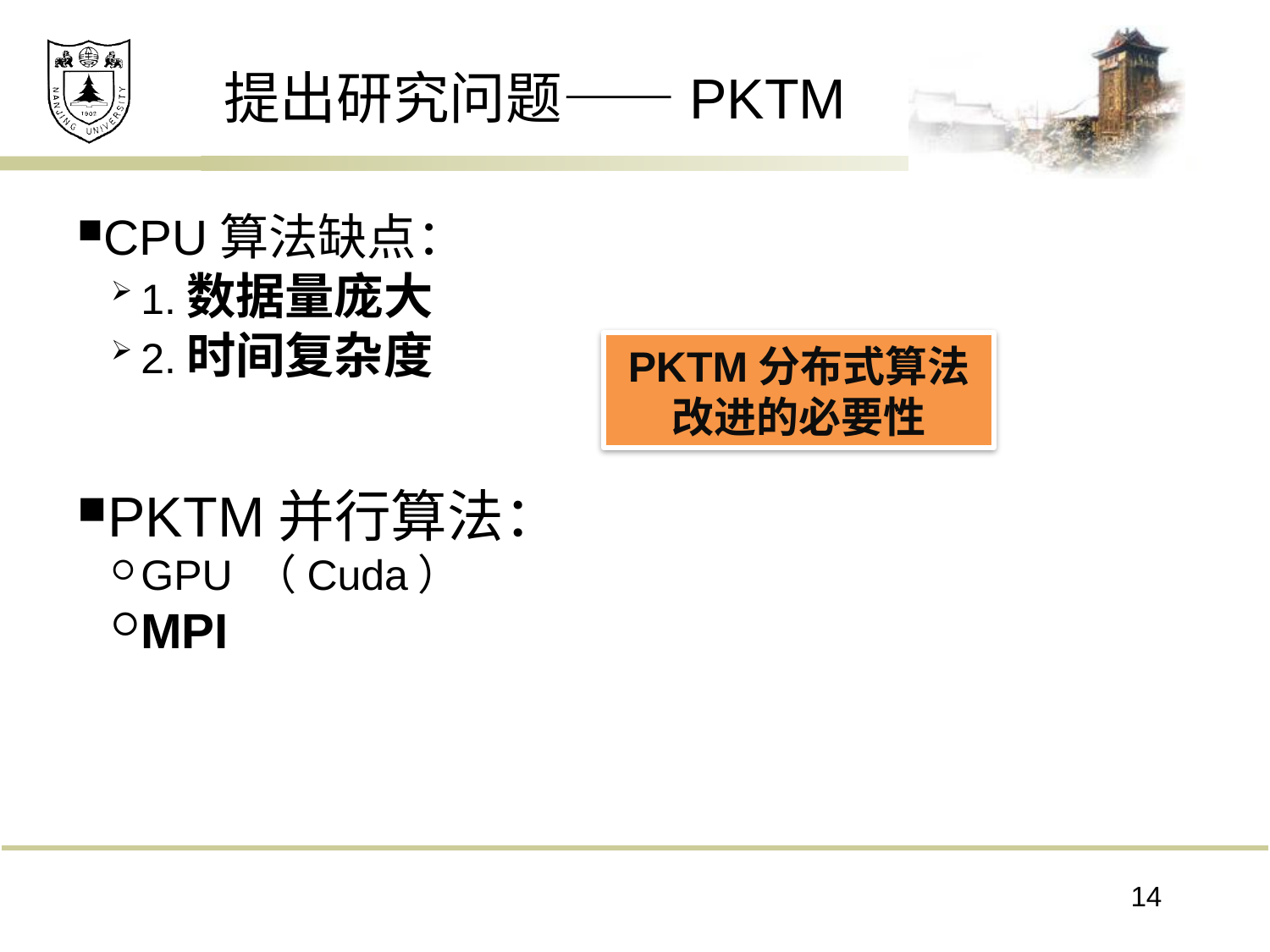

提出研究问题——PKTM
CPU算法缺点：
1.数据量庞大
2.时间复杂度

PKTM并行算法：
GPU （Cuda）
MPI

PKTM分布式算法改进的必要性
14